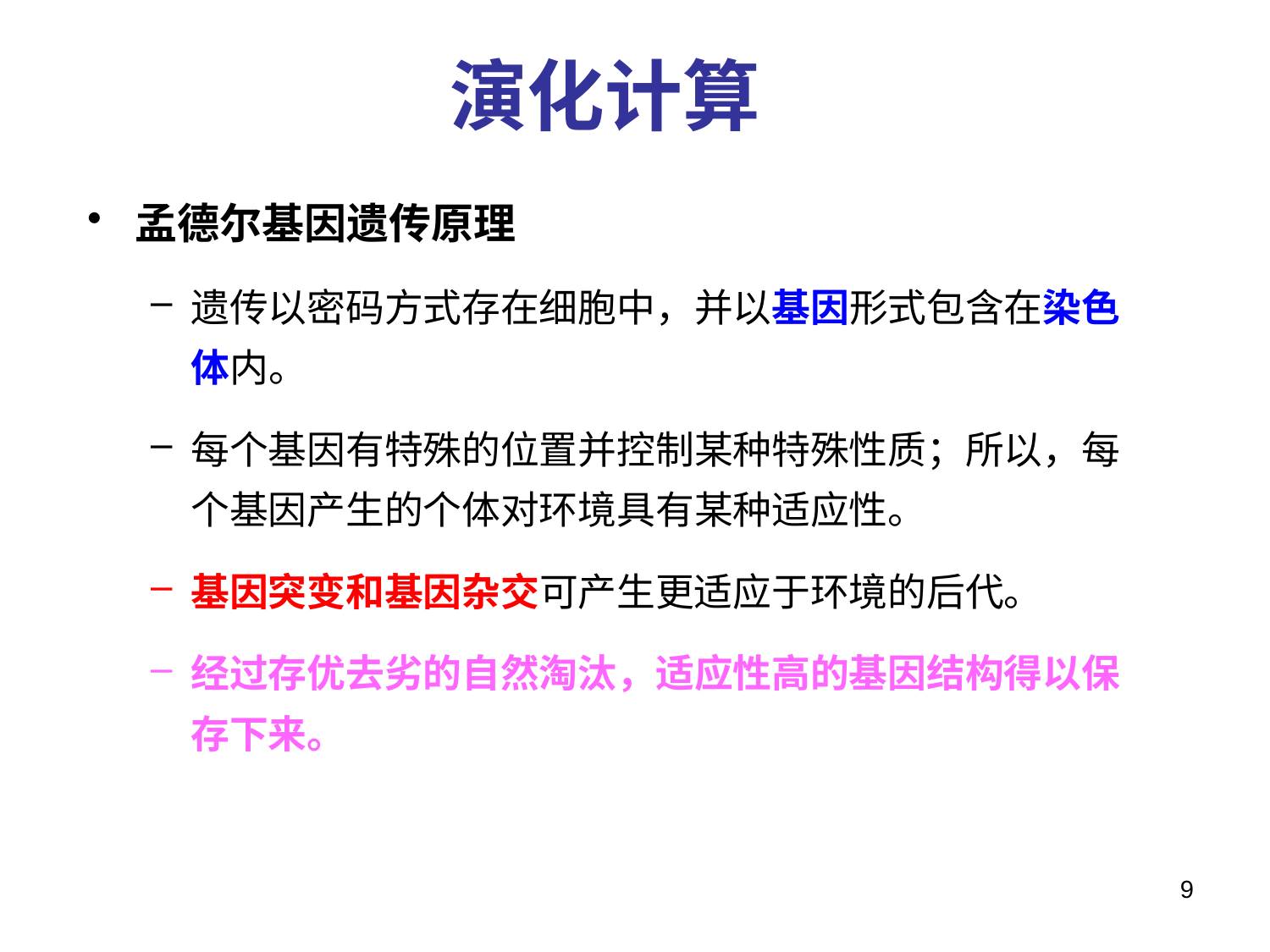

演化计算
孟德尔基因遗传原理
遗传以密码方式存在细胞中，并以基因形式包含在染色体内。
每个基因有特殊的位置并控制某种特殊性质；所以，每个基因产生的个体对环境具有某种适应性。
基因突变和基因杂交可产生更适应于环境的后代。
经过存优去劣的自然淘汰，适应性高的基因结构得以保存下来。
9